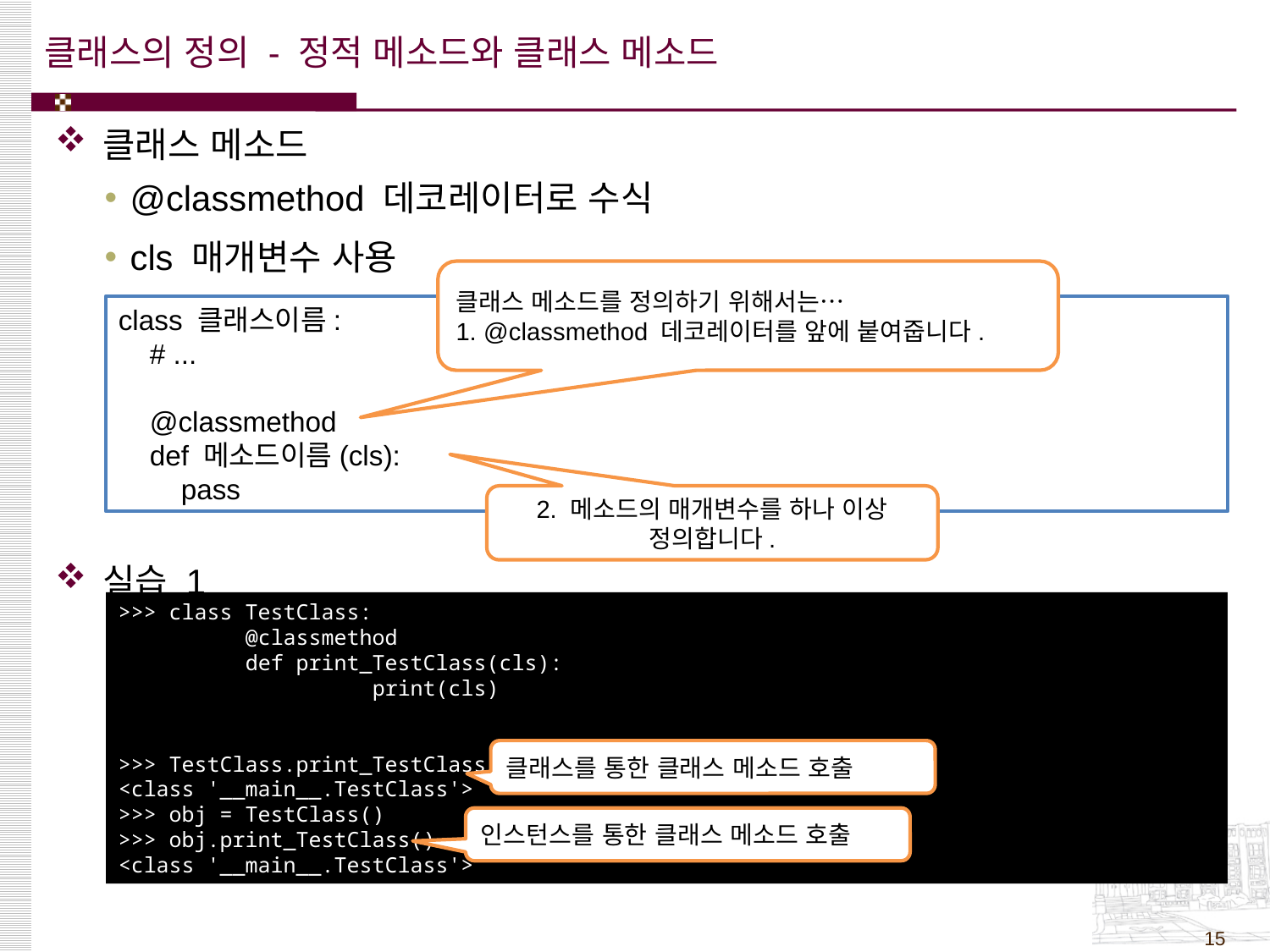

# 클래스의 정의 - 정적 메소드와 클래스 메소드
클래스 메소드
@classmethod 데코레이터로 수식
cls 매개변수 사용

실습 1

클래스 메소드를 정의하기 위해서는…
1. @classmethod 데코레이터를 앞에 붙여줍니다.
class 클래스이름:
    # ...

    @classmethod
    def 메소드이름(cls):
        pass
2. 메소드의 매개변수를 하나 이상 정의합니다.
>>> class TestClass:
	@classmethod
	def print_TestClass(cls):
		print(cls)

>>> TestClass.print_TestClass()
<class '__main__.TestClass'>
>>> obj = TestClass()
>>> obj.print_TestClass()
<class '__main__.TestClass'>
클래스를 통한 클래스 메소드 호출
인스턴스를 통한 클래스 메소드 호출